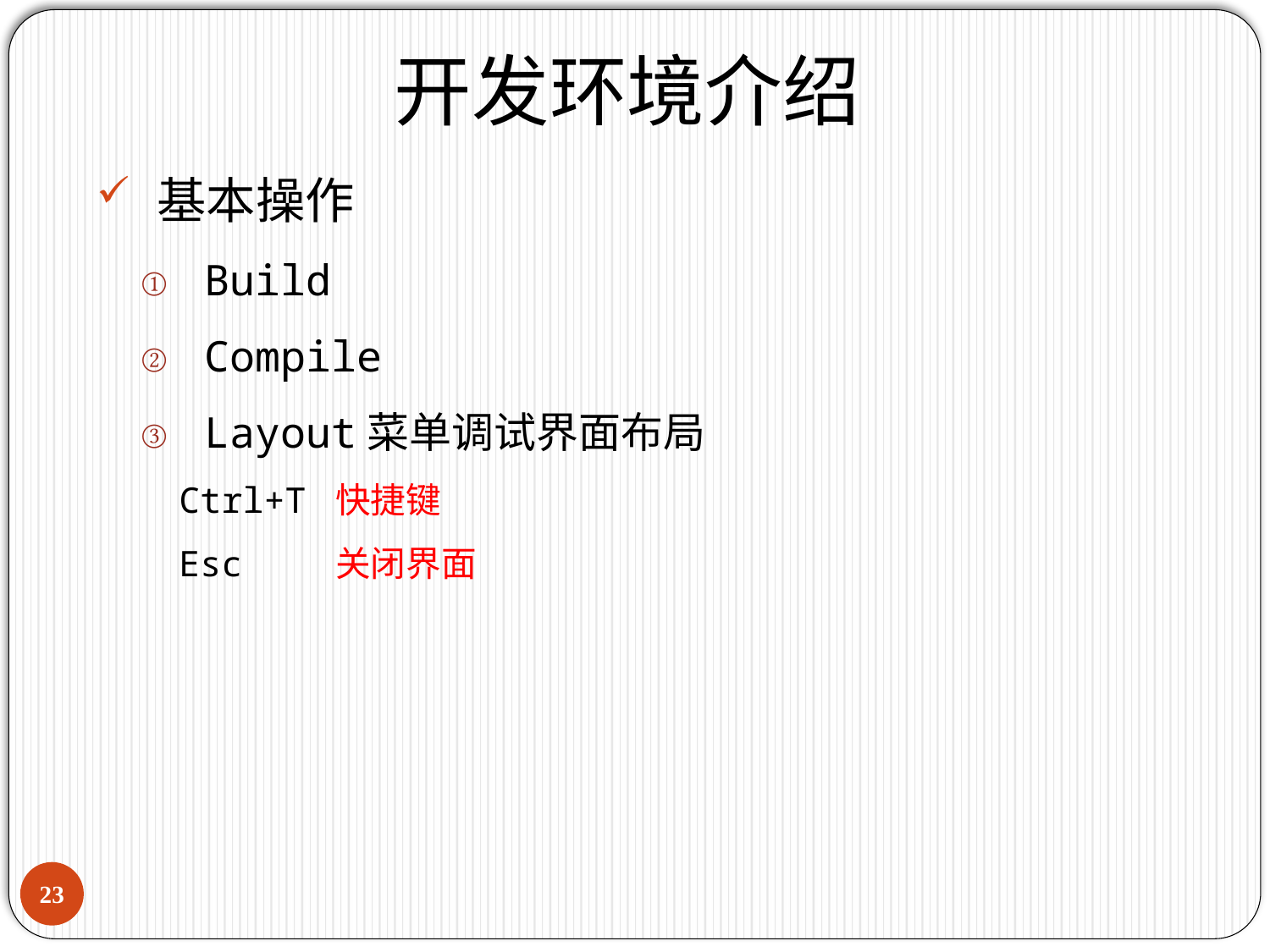

开发环境介绍
 基本操作
Build
Compile
Layout菜单调试界面布局
Ctrl+T 快捷键
Esc    关闭界面
23